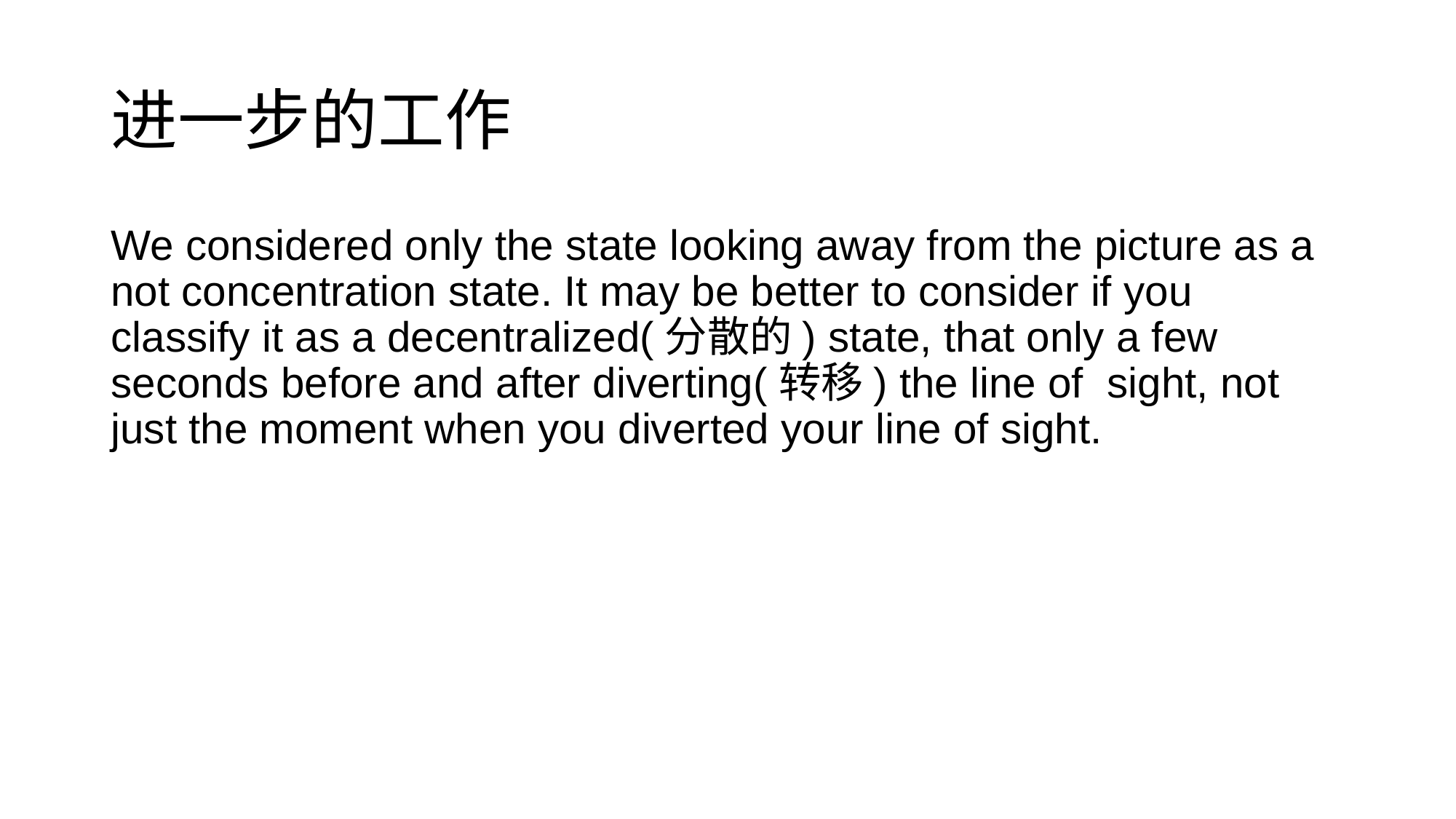

# 进一步的工作
We considered only the state looking away from the picture as a not concentration state. It may be better to consider if you classify it as a decentralized(分散的) state, that only a few seconds before and after diverting(转移) the line of  sight, not just the moment when you diverted your line of sight.